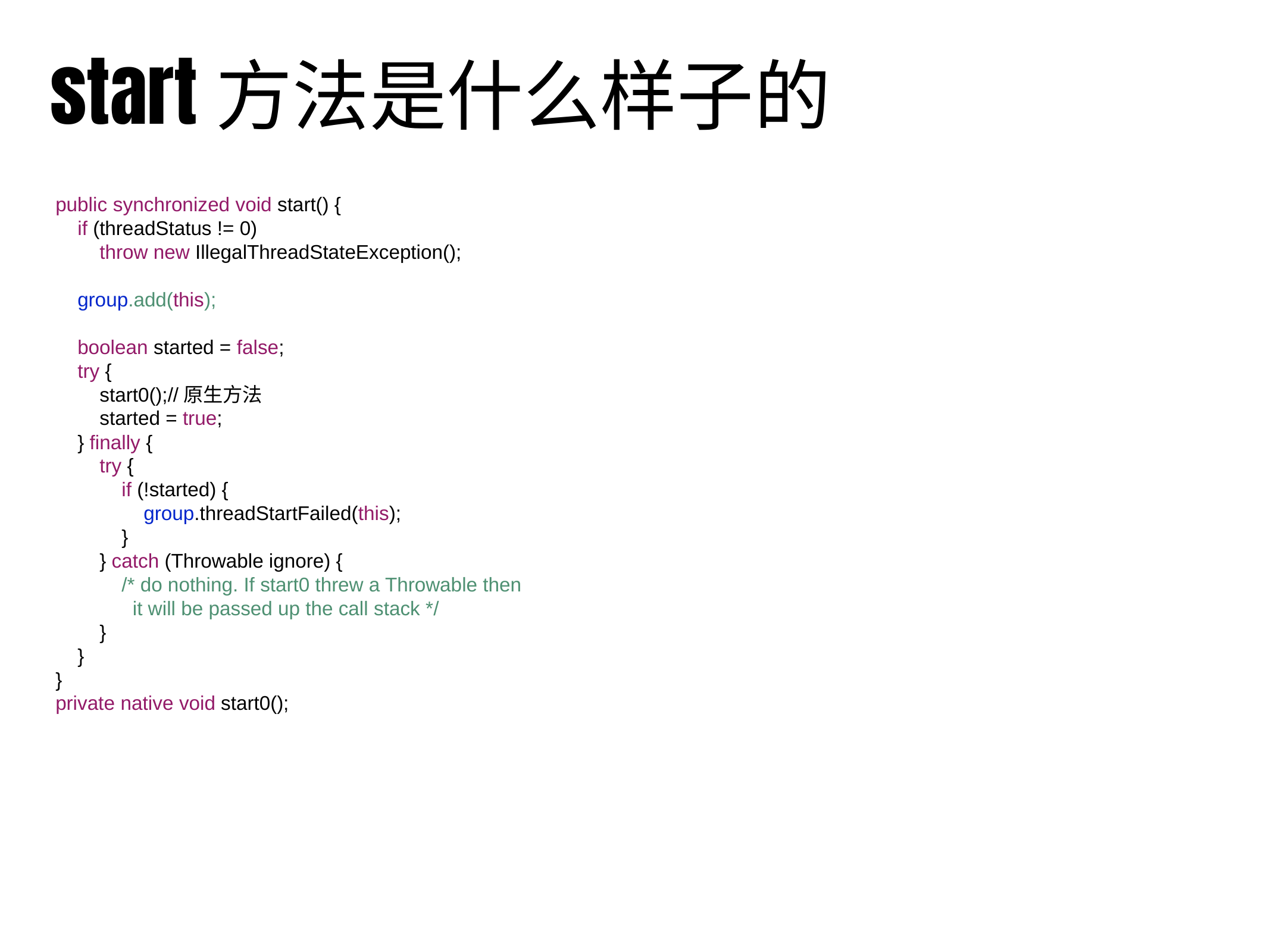

# start方法是什么样子的
    public synchronized void start() {
        if (threadStatus != 0)
            throw new IllegalThreadStateException();

        group.add(this);

        boolean started = false;
        try {
            start0();//原生方法
            started = true;
        } finally {
            try {
                if (!started) {
                    group.threadStartFailed(this);
                }
            } catch (Throwable ignore) {
                /* do nothing. If start0 threw a Throwable then
                  it will be passed up the call stack */
            }
        }
    }
    private native void start0();
5